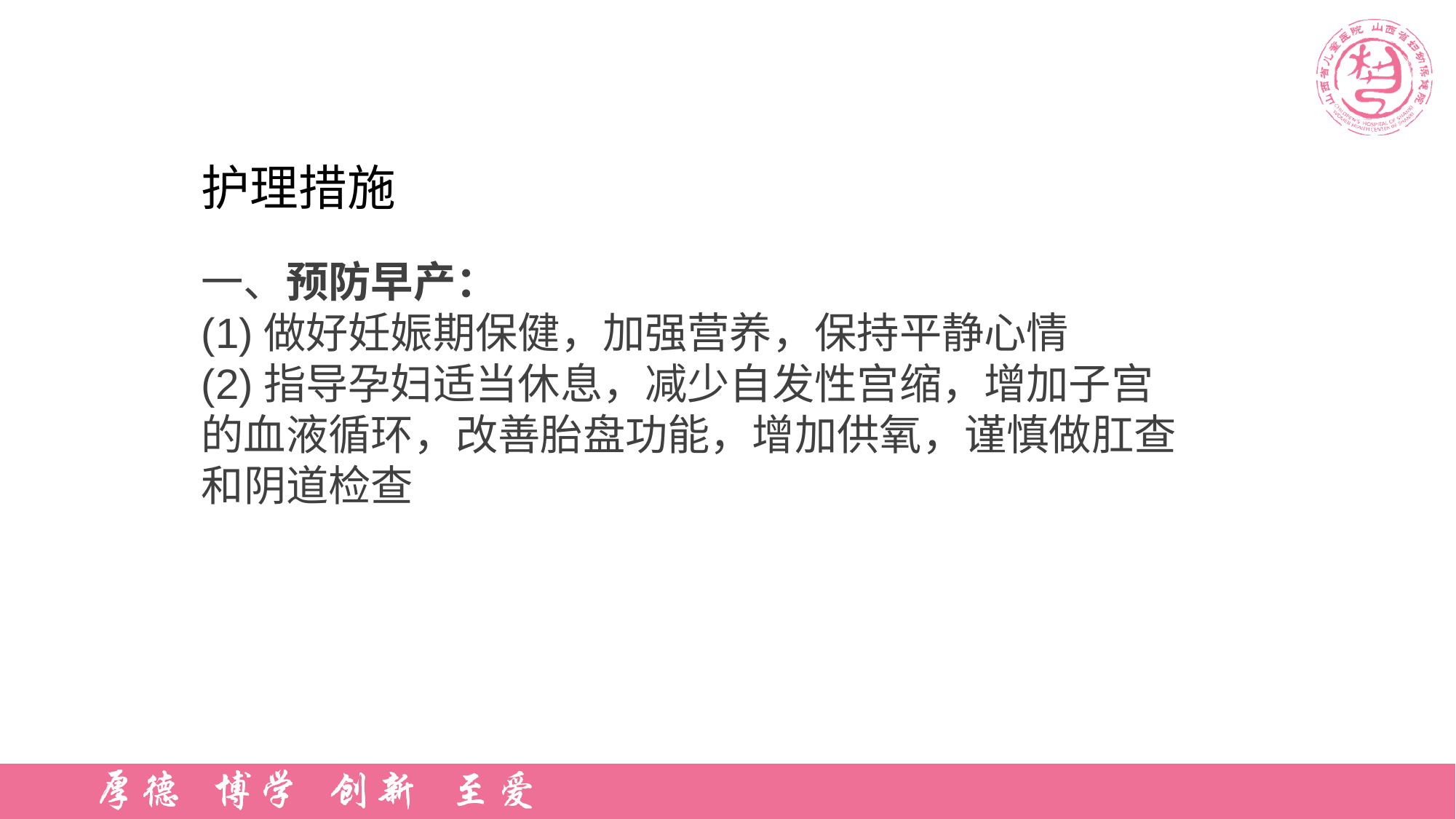

护理措施
一、预防早产：
(1)做好妊娠期保健，加强营养，保持平静心情
(2)指导孕妇适当休息，减少自发性宫缩，增加子宫的血液循环，改善胎盘功能，增加供氧，谨慎做肛查和阴道检查